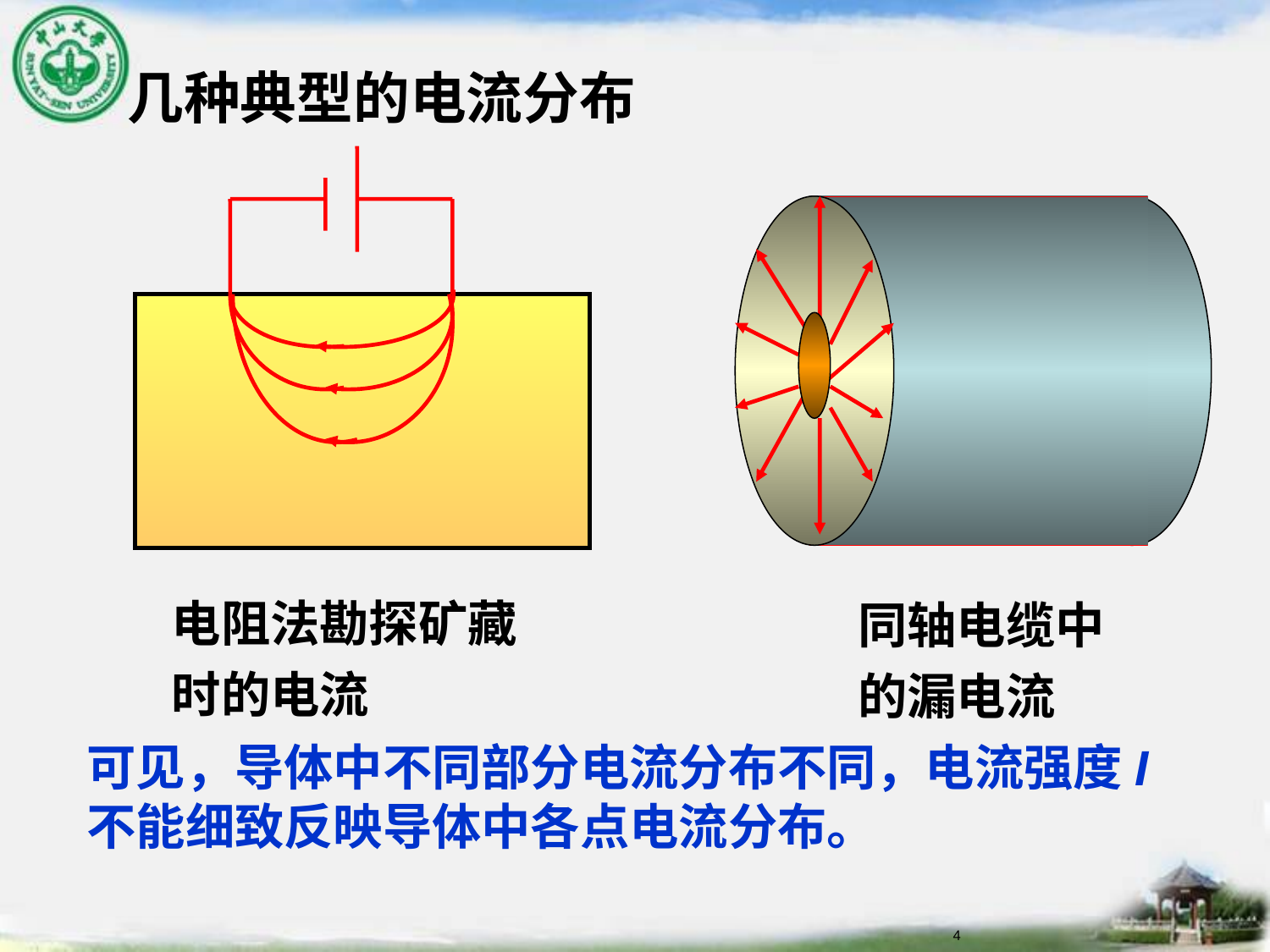

几种典型的电流分布

电阻法勘探矿藏时的电流
同轴电缆中的漏电流
可见，导体中不同部分电流分布不同，电流强度I 不能细致反映导体中各点电流分布。
4